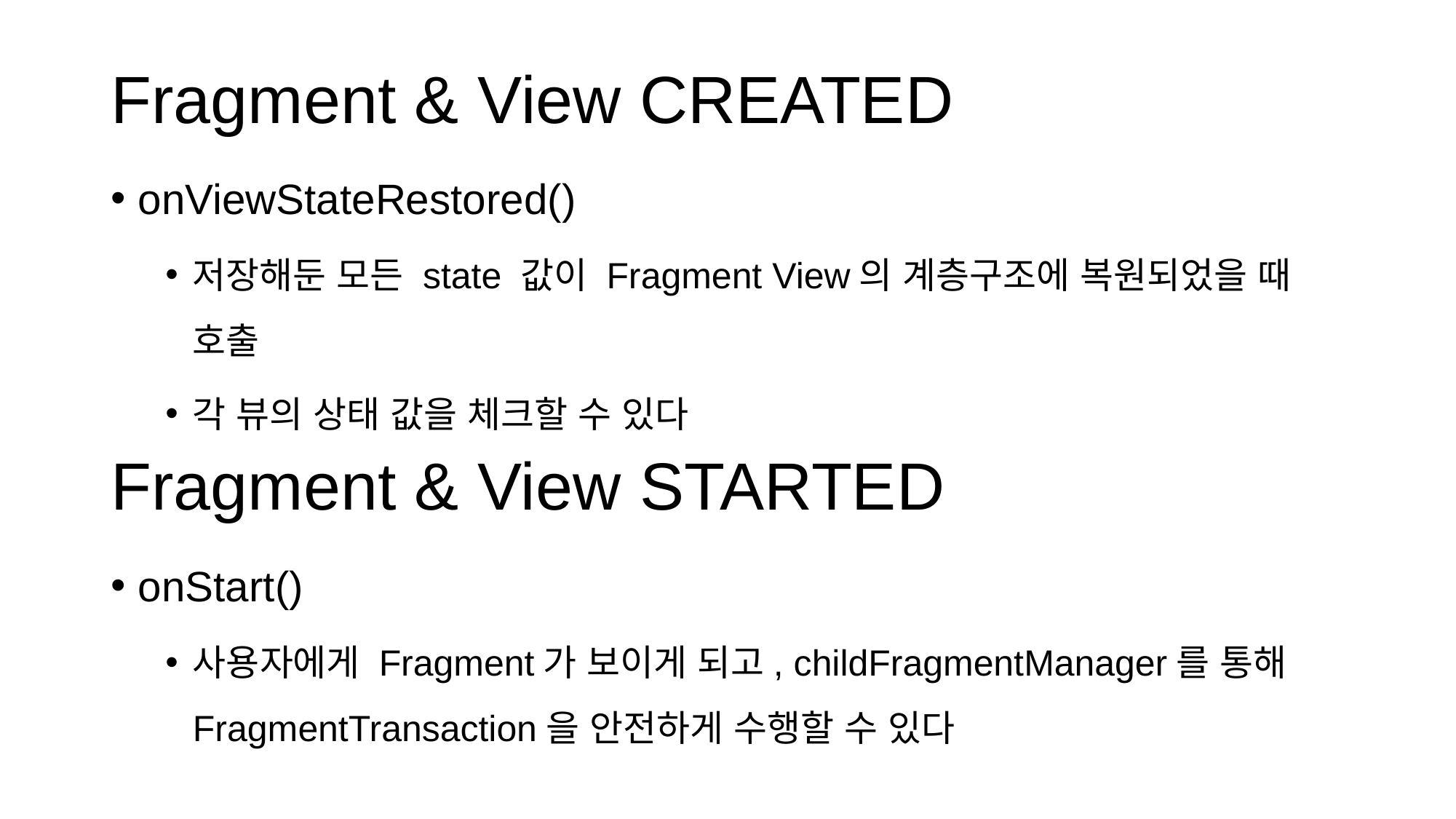

# Fragment & View CREATED
onViewStateRestored()
저장해둔 모든 state 값이 Fragment View의 계층구조에 복원되었을 때 호출
각 뷰의 상태 값을 체크할 수 있다
Fragment & View STARTED
onStart()
사용자에게 Fragment가 보이게 되고, childFragmentManager를 통해 FragmentTransaction을 안전하게 수행할 수 있다